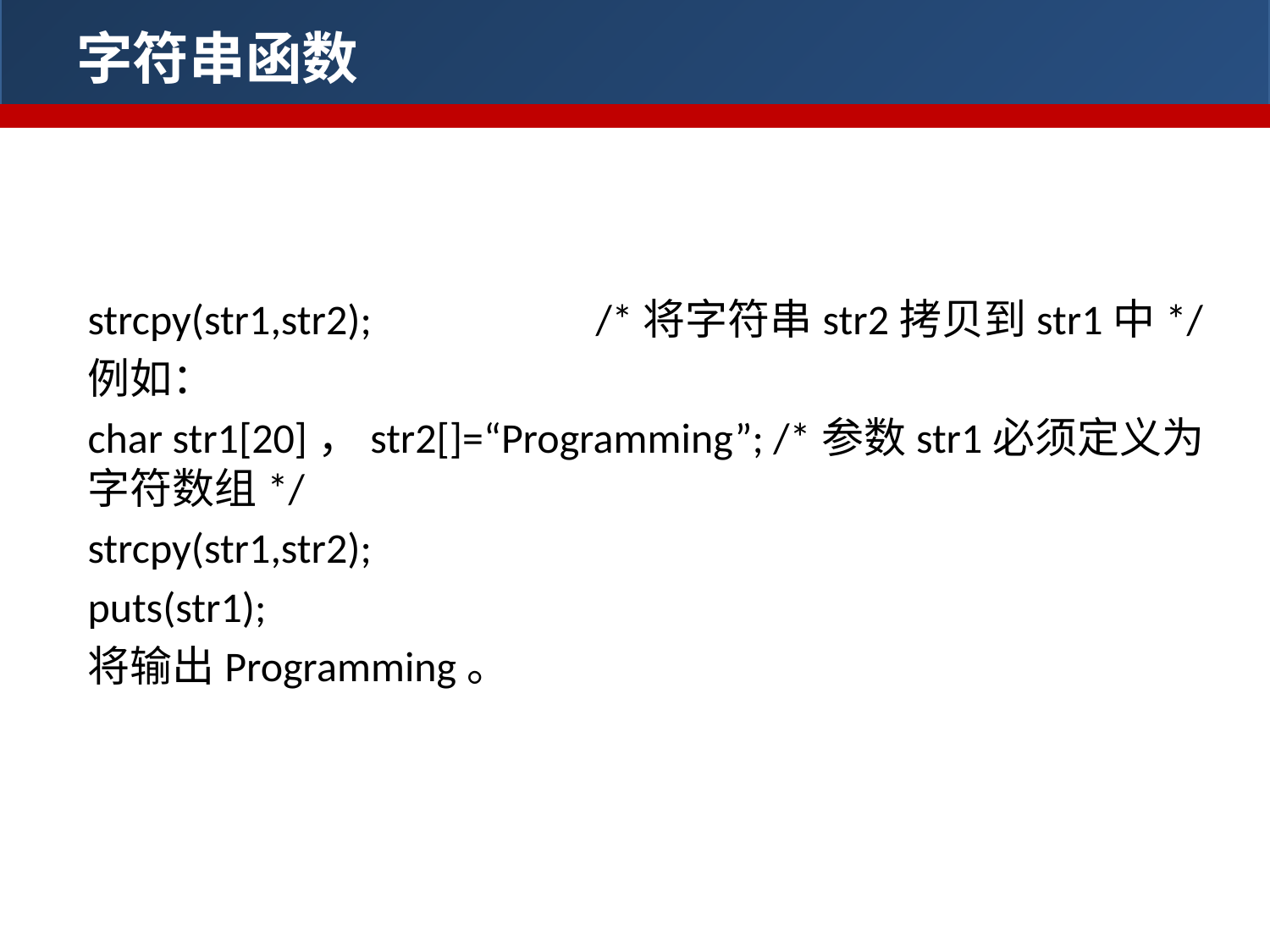

字符串函数

2、strcpy

strcpy(str1,str2);		/*将字符串str2拷贝到str1中*/
例如：
char str1[20]，str2[]=“Programming”; /*参数str1必须定义为字符数组*/
strcpy(str1,str2);
puts(str1);
将输出Programming。